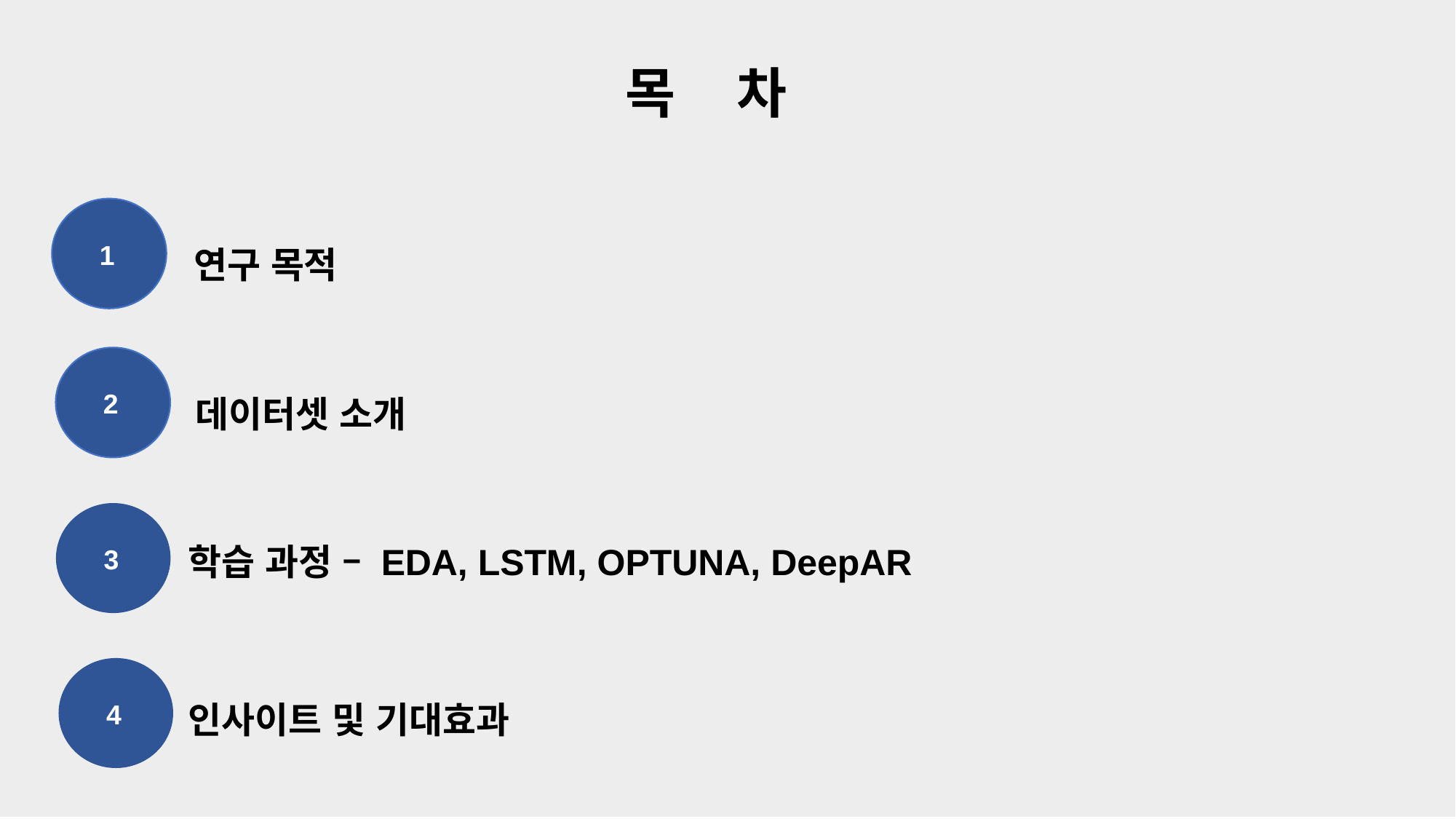

목    차

1

   연구 목적

2

    데이터셋 소개

3

   학습 과정 – EDA, LSTM, OPTUNA, DeepAR

4

  인사이트 및 기대효과